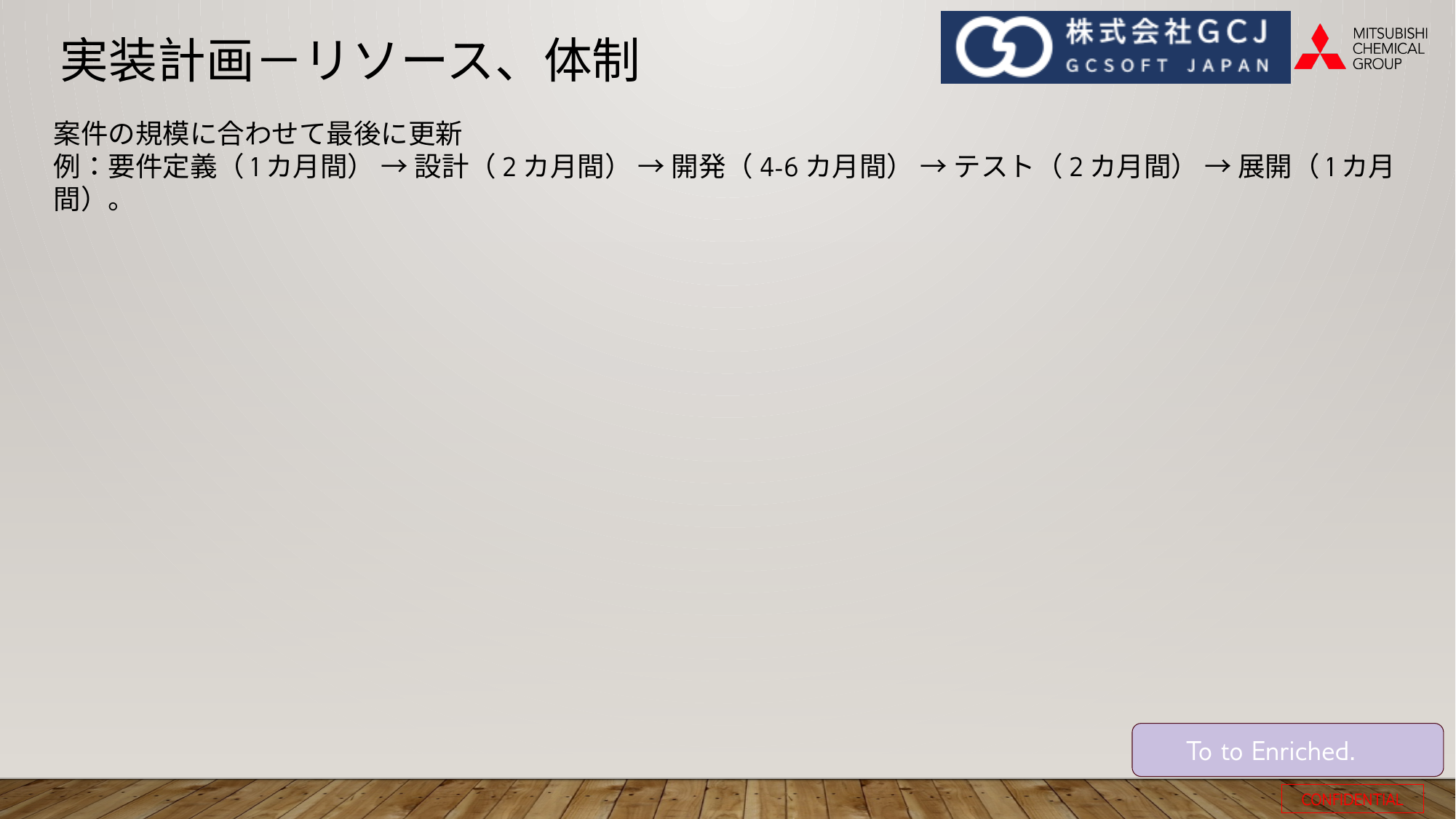

# 実装計画－リソース、体制
案件の規模に合わせて最後に更新
例：要件定義（1カ月間） → 設計（2カ月間） → 開発（4-6カ月間） → テスト（2カ月間） → 展開（1カ月間）。
To to Enriched.